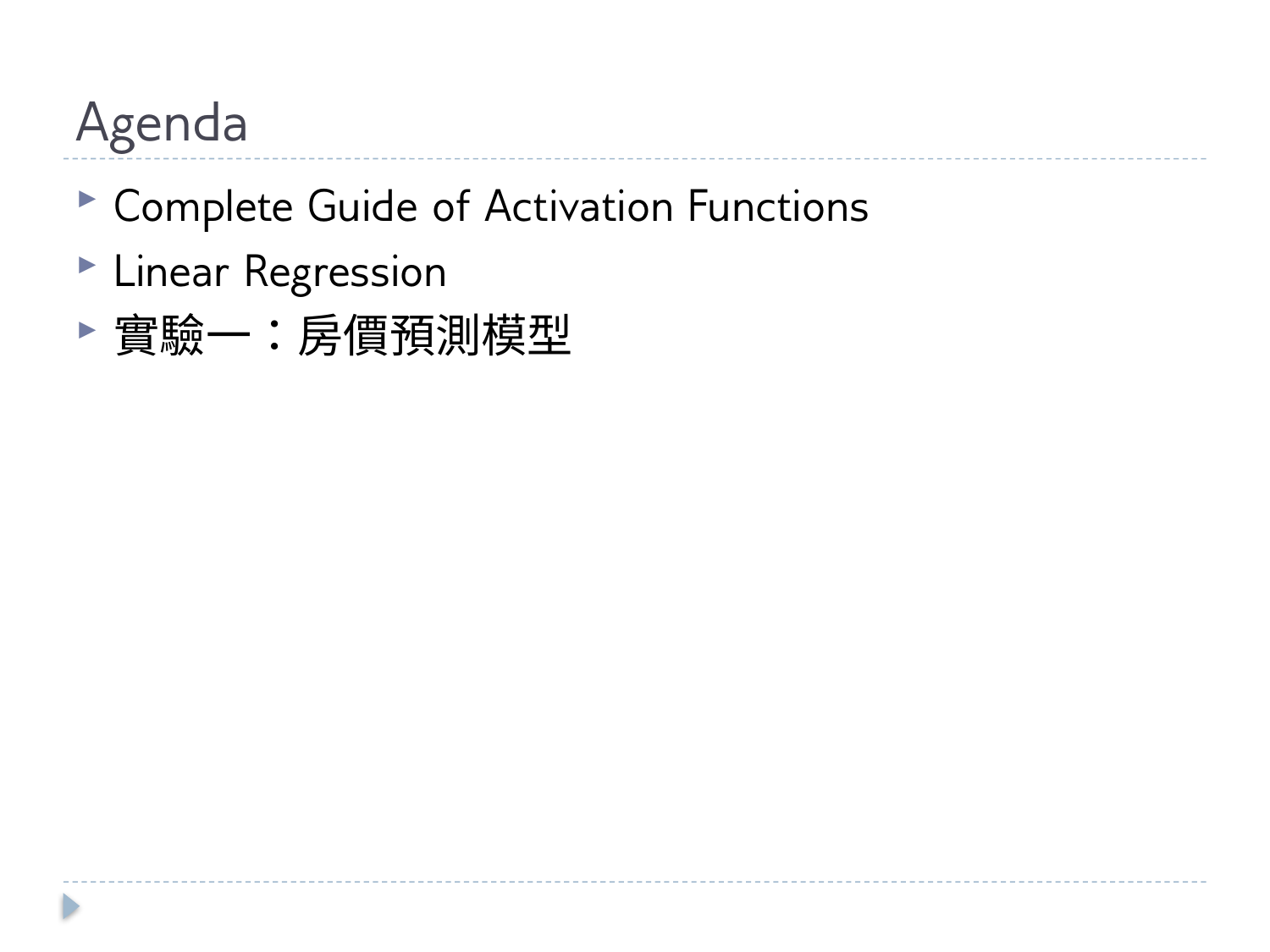

# Agenda
Complete Guide of Activation Functions
Linear Regression
實驗一：房價預測模型